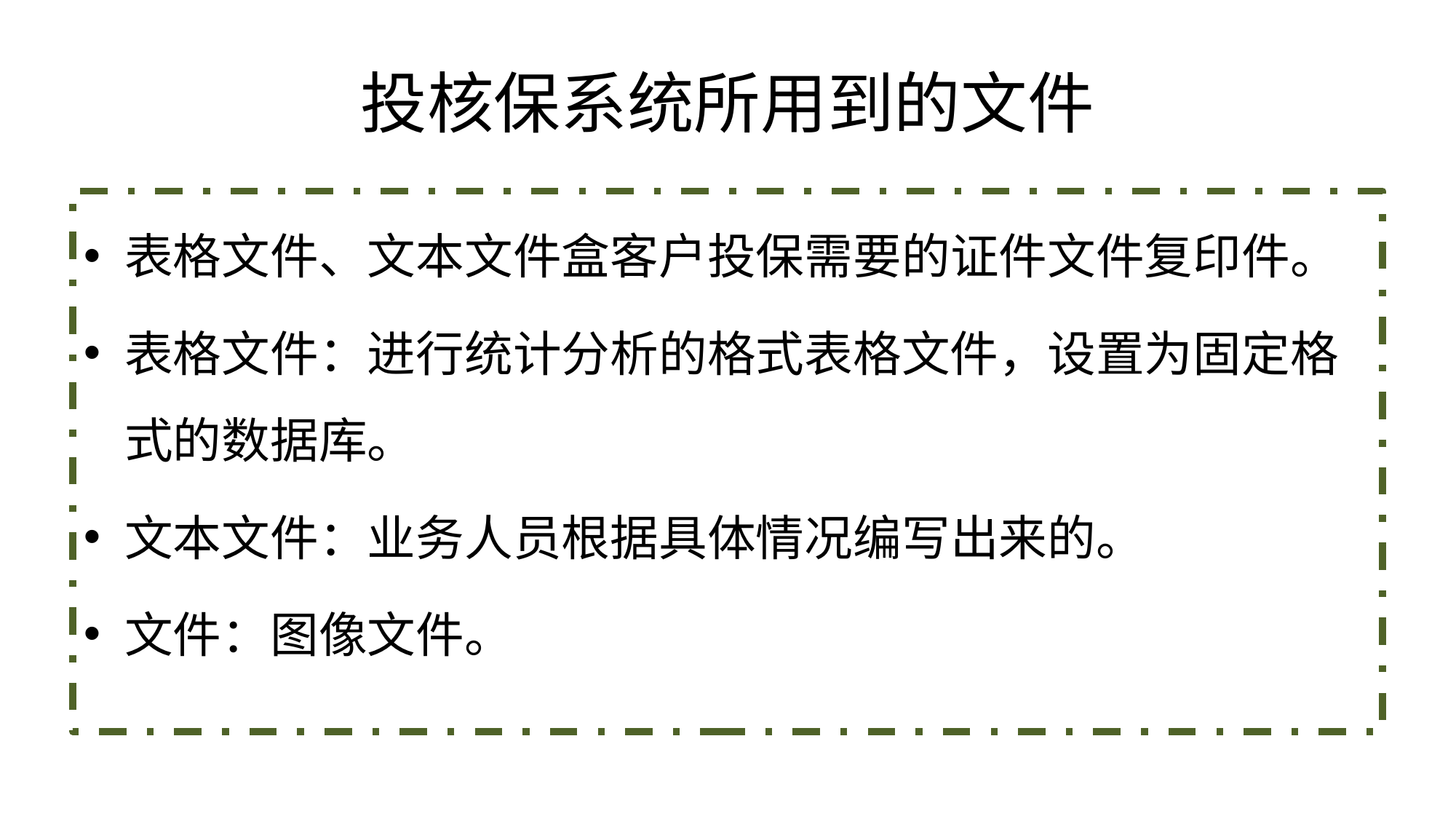

# 投核保系统所用到的文件
表格文件、文本文件盒客户投保需要的证件文件复印件。
表格文件：进行统计分析的格式表格文件，设置为固定格式的数据库。
文本文件：业务人员根据具体情况编写出来的。
文件：图像文件。